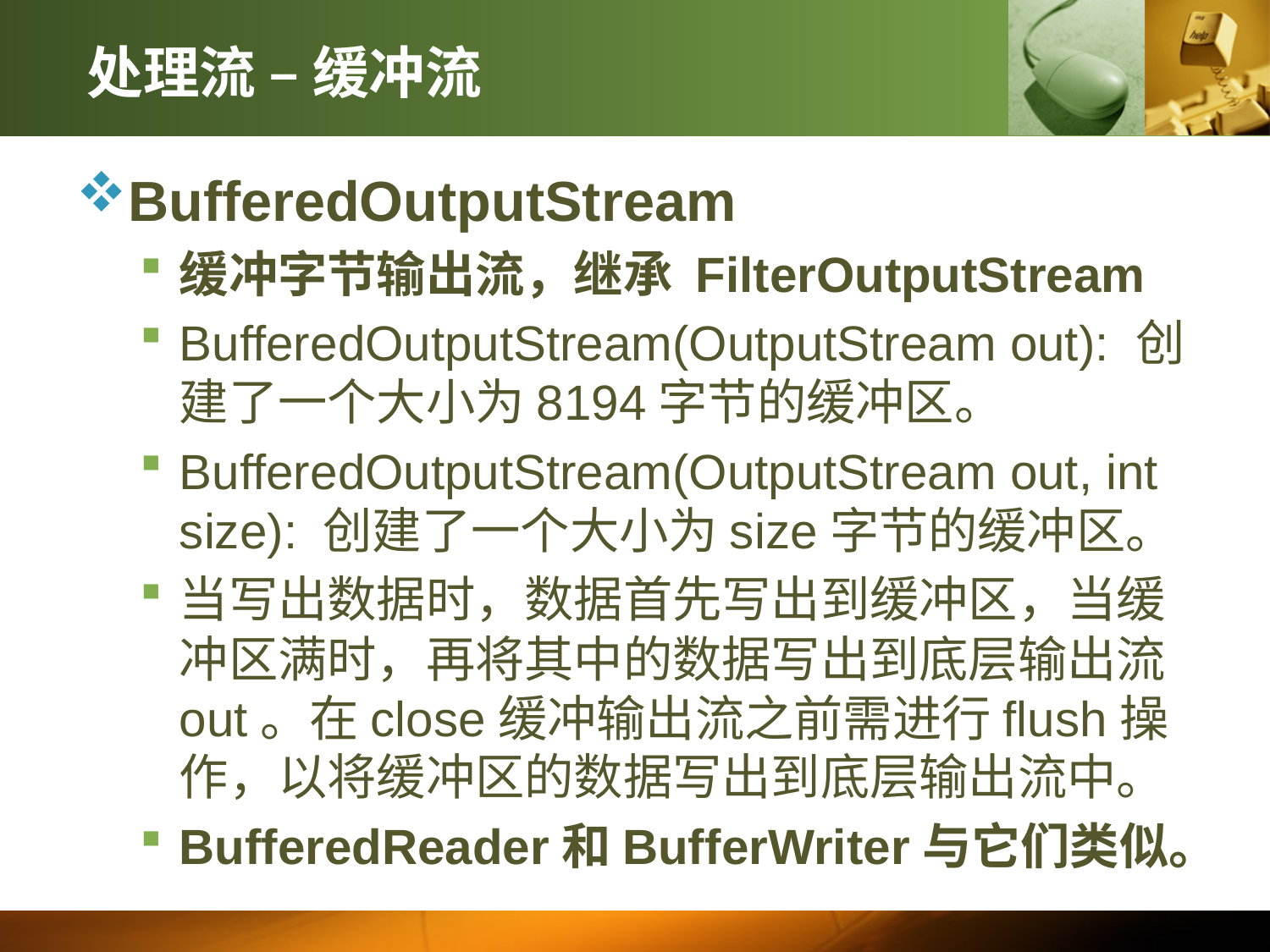

# 处理流 – 缓冲流
BufferedOutputStream
缓冲字节输出流，继承 FilterOutputStream
BufferedOutputStream(OutputStream out): 创建了一个大小为8194字节的缓冲区。
BufferedOutputStream(OutputStream out, int size): 创建了一个大小为size字节的缓冲区。
当写出数据时，数据首先写出到缓冲区，当缓冲区满时，再将其中的数据写出到底层输出流out。在close缓冲输出流之前需进行flush操作，以将缓冲区的数据写出到底层输出流中。
BufferedReader和BufferWriter与它们类似。